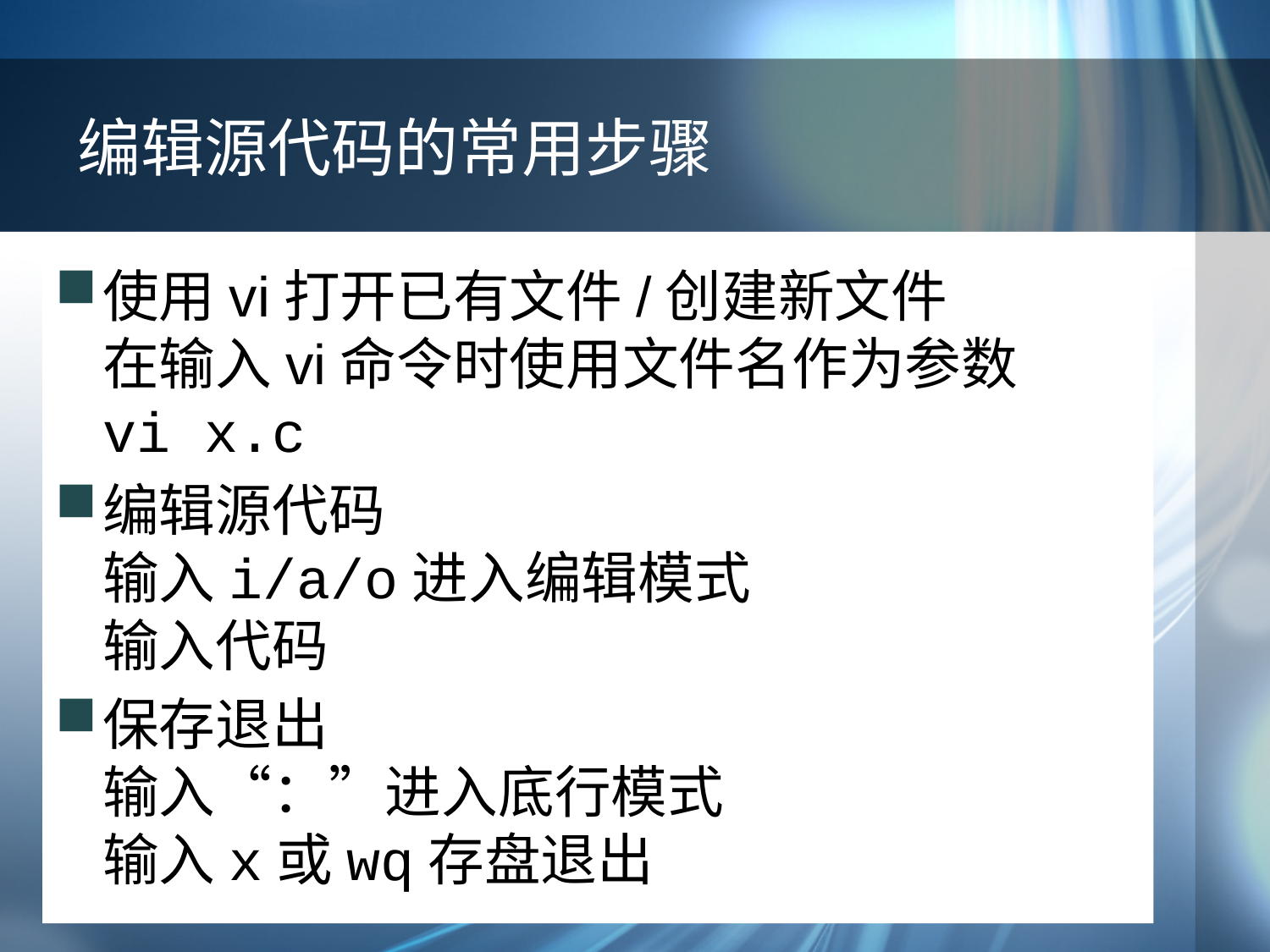

# 编辑源代码的常用步骤
使用vi打开已有文件/创建新文件
在输入vi命令时使用文件名作为参数
vi x.c
编辑源代码
输入i/a/o进入编辑模式
输入代码
保存退出
输入“：”进入底行模式
输入x或wq存盘退出

24